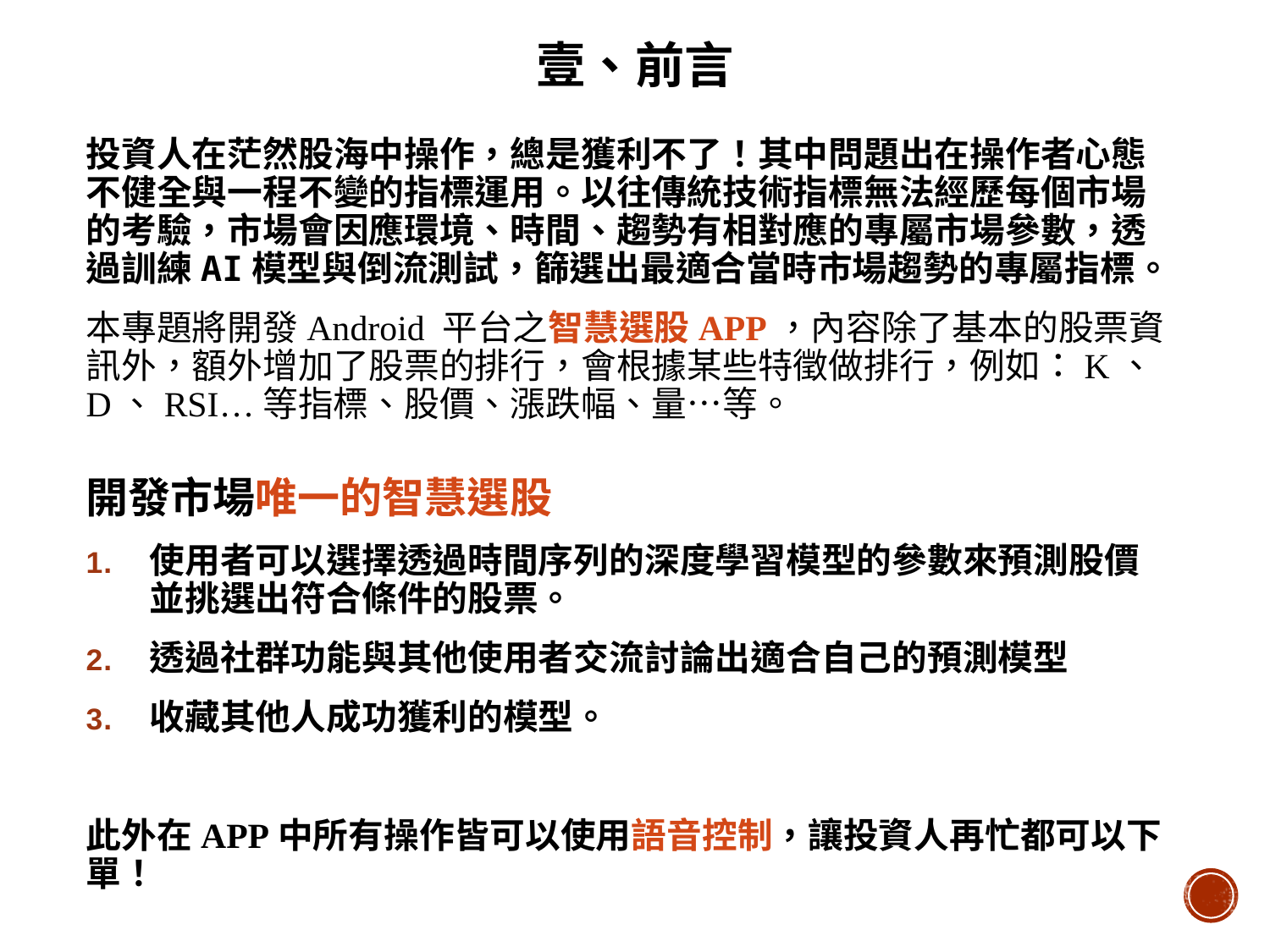

# 壹、前言
投資人在茫然股海中操作，總是獲利不了！其中問題出在操作者心態不健全與一程不變的指標運用。以往傳統技術指標無法經歷每個市場的考驗，市場會因應環境、時間、趨勢有相對應的專屬市場參數，透過訓練AI模型與倒流測試，篩選出最適合當時市場趨勢的專屬指標。
本專題將開發Android 平台之智慧選股APP，內容除了基本的股票資訊外，額外增加了股票的排行，會根據某些特徵做排行，例如：K、D、RSI…等指標、股價、漲跌幅、量…等。
開發市場唯一的智慧選股
使用者可以選擇透過時間序列的深度學習模型的參數來預測股價並挑選出符合條件的股票。
透過社群功能與其他使用者交流討論出適合自己的預測模型
收藏其他人成功獲利的模型。

此外在APP中所有操作皆可以使用語音控制，讓投資人再忙都可以下單！